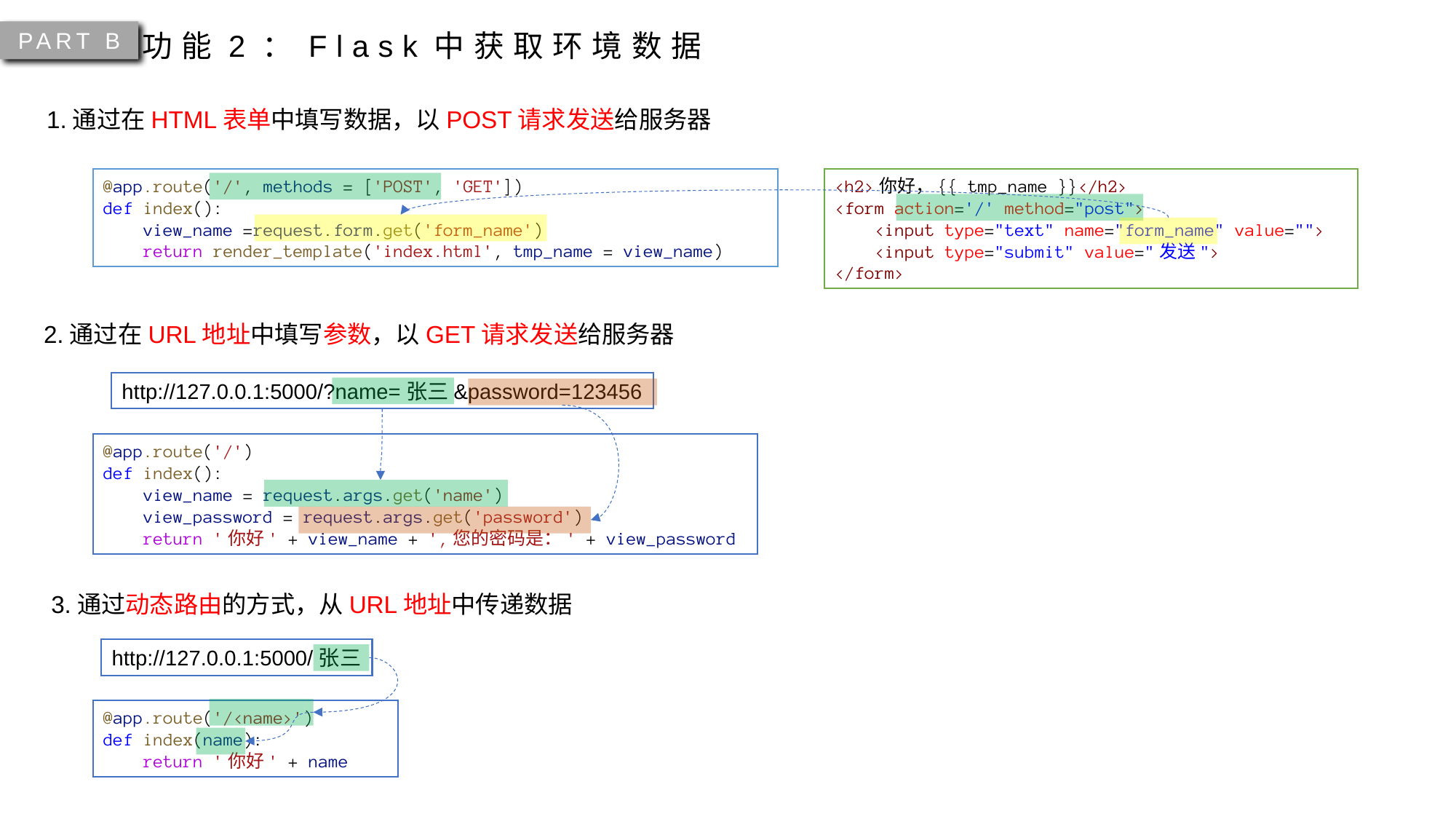

PART B
功能2：Flask中获取环境数据
1.通过在HTML表单中填写数据，以POST请求发送给服务器
@app.route('/', methods = ['POST', 'GET'])
def index():
    view_name =request.form.get('form_name')
    return render_template('index.html', tmp_name = view_name)
<h2>你好，{{ tmp_name }}</h2>
<form action='/' method="post">
    <input type="text" name="form_name" value="">
    <input type="submit" value="发送">
</form>

2.通过在URL地址中填写参数，以GET请求发送给服务器
http://127.0.0.1:5000/?name=张三&password=123456

@app.route('/')
def index():
    view_name = request.args.get('name')
    view_password = request.args.get('password')
    return '你好' + view_name + ',您的密码是：' + view_password

3.通过动态路由的方式，从URL地址中传递数据
http://127.0.0.1:5000/张三

@app.route('/<name>')
def index(name):
    return '你好' + name